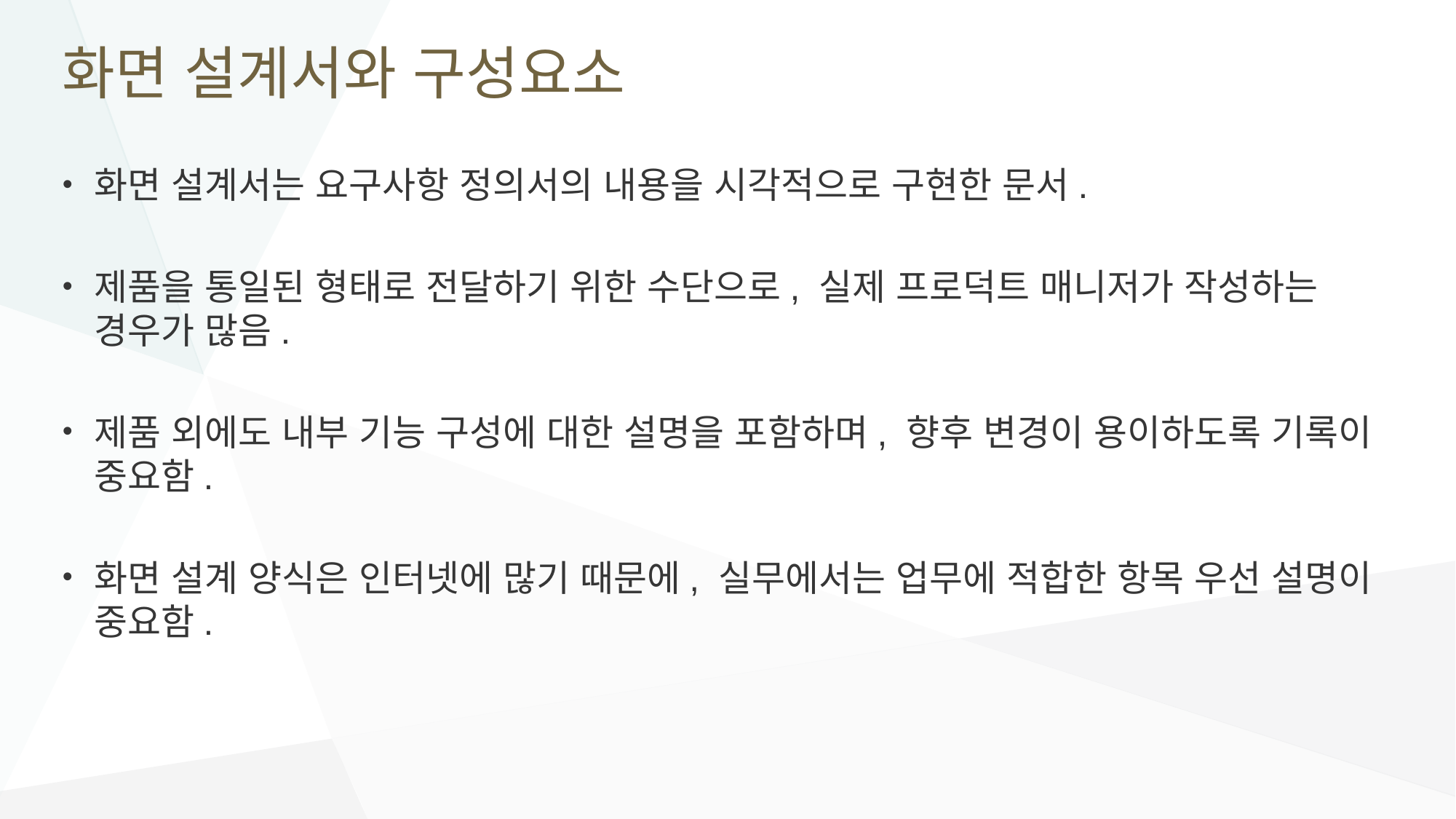

# 화면 설계서와 구성요소
화면 설계서는 요구사항 정의서의 내용을 시각적으로 구현한 문서.

제품을 통일된 형태로 전달하기 위한 수단으로, 실제 프로덕트 매니저가 작성하는 경우가 많음.

제품 외에도 내부 기능 구성에 대한 설명을 포함하며, 향후 변경이 용이하도록 기록이 중요함.

화면 설계 양식은 인터넷에 많기 때문에, 실무에서는 업무에 적합한 항목 우선 설명이 중요함.